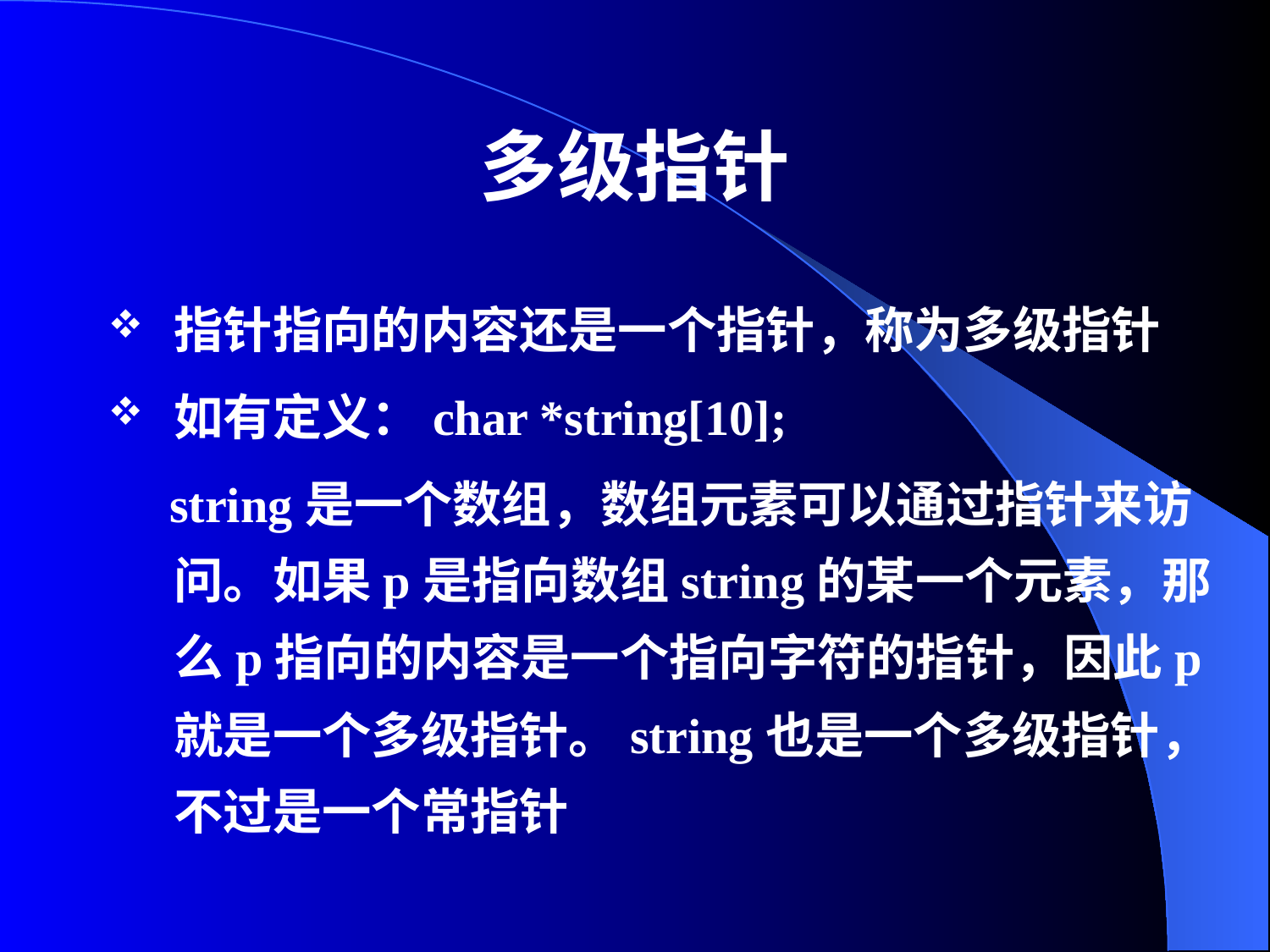

# 多级指针
指针指向的内容还是一个指针，称为多级指针
如有定义：char *string[10];
     string是一个数组，数组元素可以通过指针来访问。如果p是指向数组string的某一个元素，那么p指向的内容是一个指向字符的指针，因此p就是一个多级指针。string也是一个多级指针，不过是一个常指针